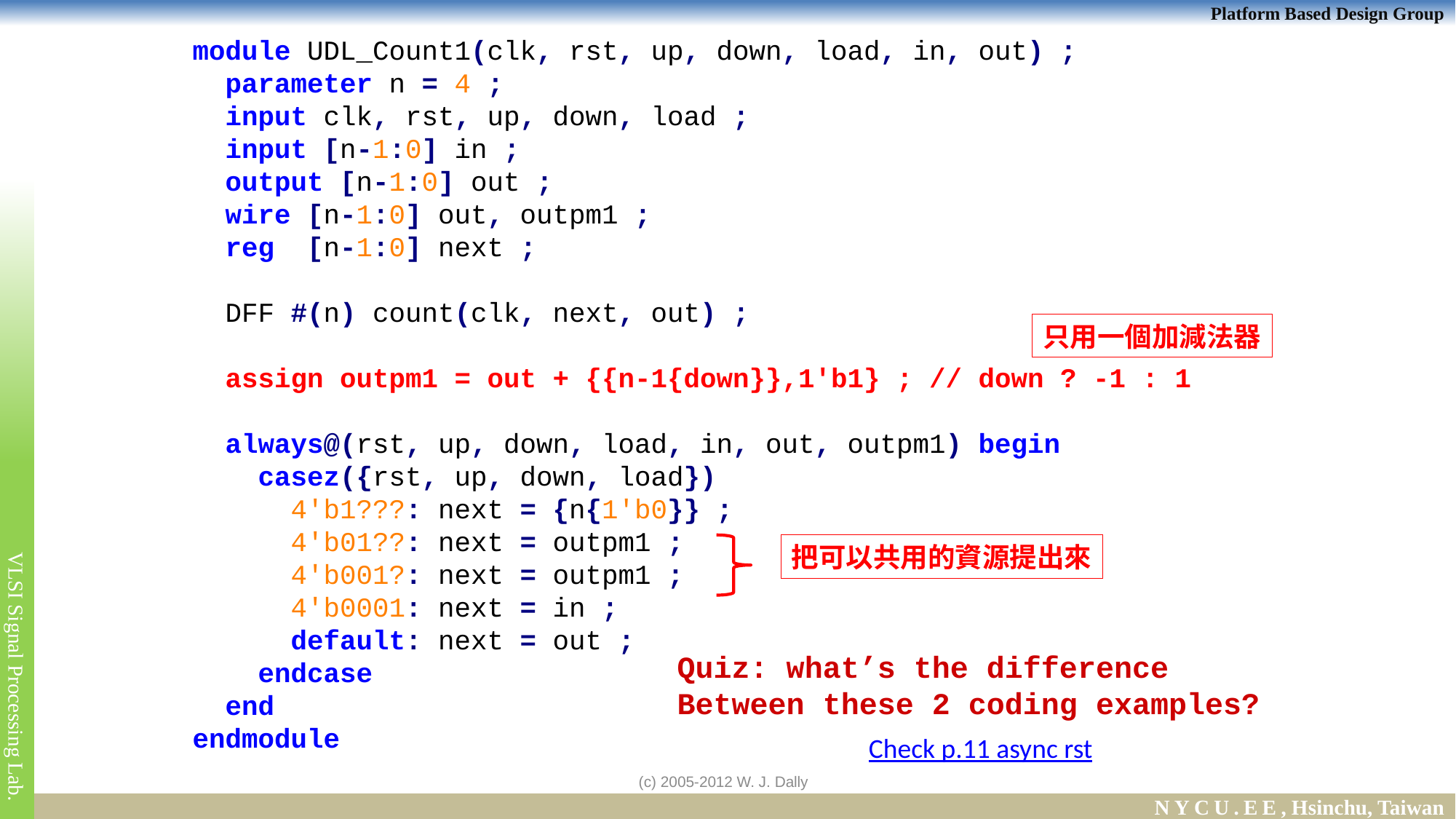

module UDL_Count1(clk, rst, up, down, load, in, out) ;
  parameter n = 4 ;
  input clk, rst, up, down, load ;
  input [n-1:0] in ;
  output [n-1:0] out ;
  wire [n-1:0] out, outpm1 ;
  reg  [n-1:0] next ;

  DFF #(n) count(clk, next, out) ;

  assign outpm1 = out + {{n-1{down}},1'b1} ; // down ? -1 : 1

  always@(rst, up, down, load, in, out, outpm1) begin
    casez({rst, up, down, load})
      4'b1???: next = {n{1'b0}} ;
      4'b01??: next = outpm1 ;
      4'b001?: next = outpm1 ;
      4'b0001: next = in ;
      default: next = out ;
    endcase
  end
endmodule
只用一個加減法器

把可以共用的資源提出來
Quiz: what’s the difference
Between these 2 coding examples?
Check p.11 async rst
(c) 2005-2012 W. J. Dally